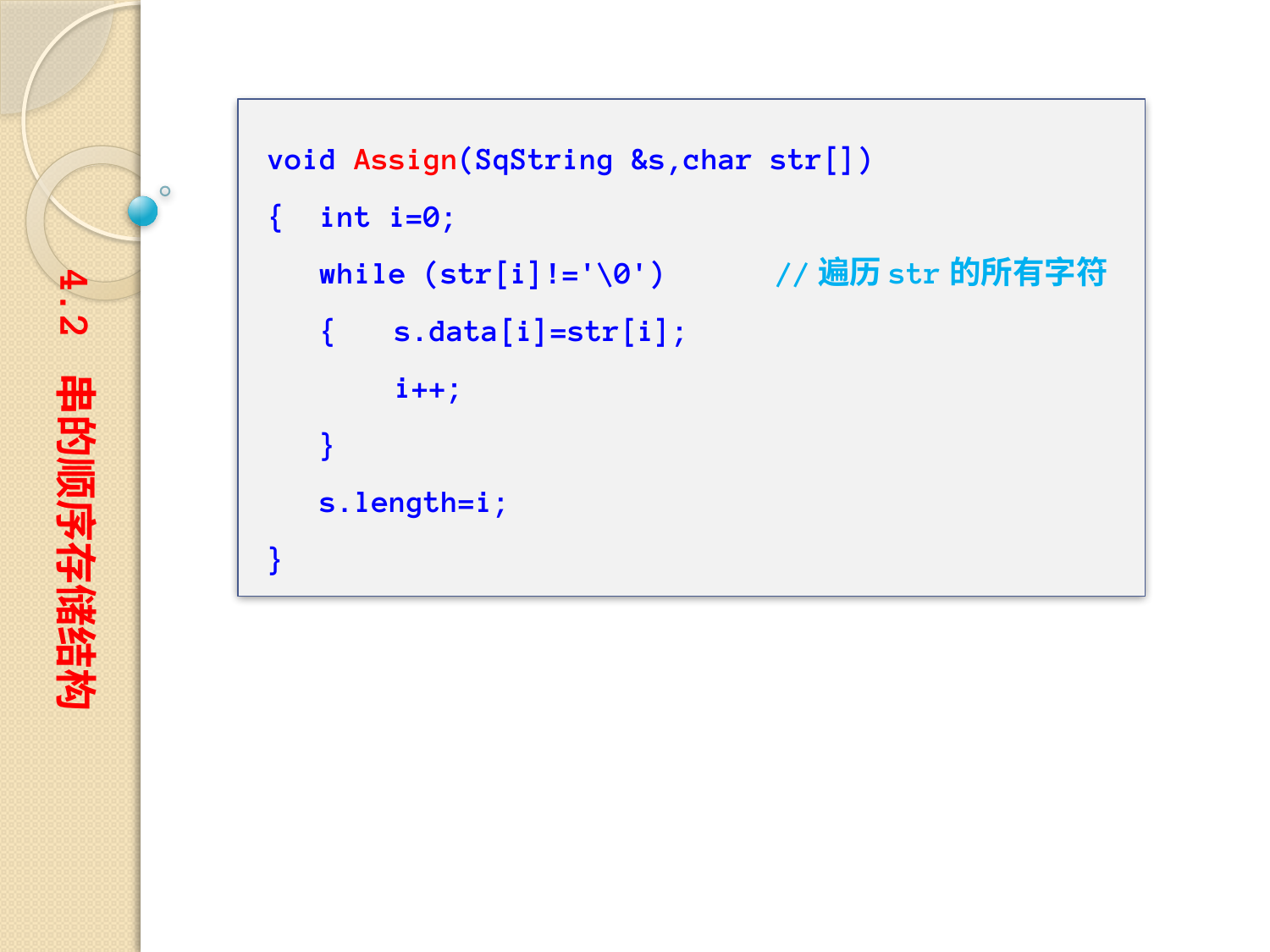

void Assign(SqString &s,char str[])
{  int i=0;
   while (str[i]!='\0')	//遍历str的所有字符
   {	s.data[i]=str[i];
	i++;
   }
   s.length=i;
}
4.2 串的顺序存储结构